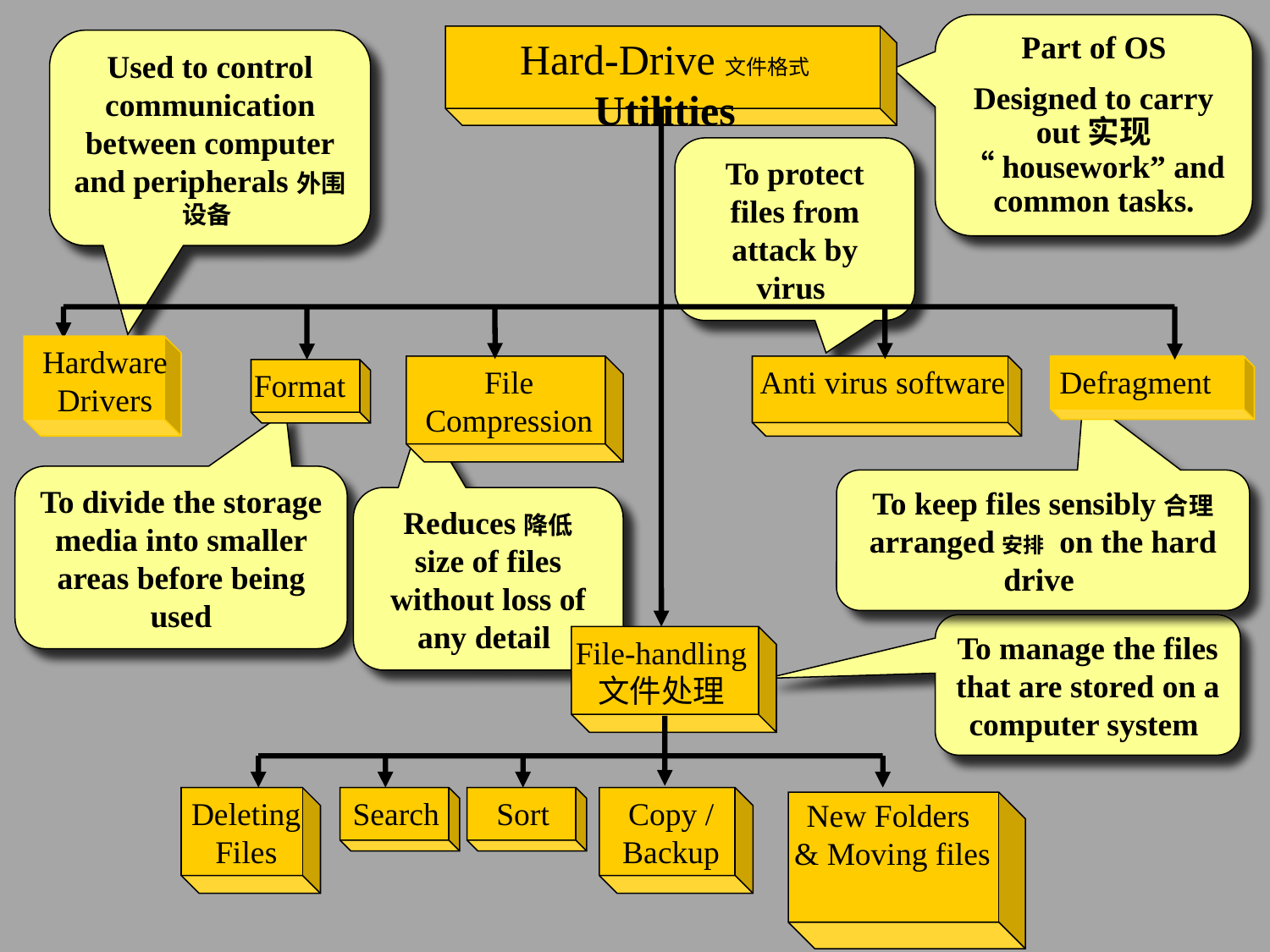

Part of OS
Designed to carry out实现 “housework” and common tasks.
Hard-Drive文件格式 Utilities

Used to control communication between computer and peripherals外围设备

To protect files from attack by virus

Hardware Drivers

Anti virus software

File Compression

Defragment

Format

To divide the storage media into smaller areas before being used
To keep files sensibly合理 arranged安排 on the hard drive
Reduces降低 size of files without loss of any detail
To manage the files that are stored on a computer system
File-handling
文件处理

Deleting Files

Search

Sort

Copy /
 Backup

New Folders
& Moving files